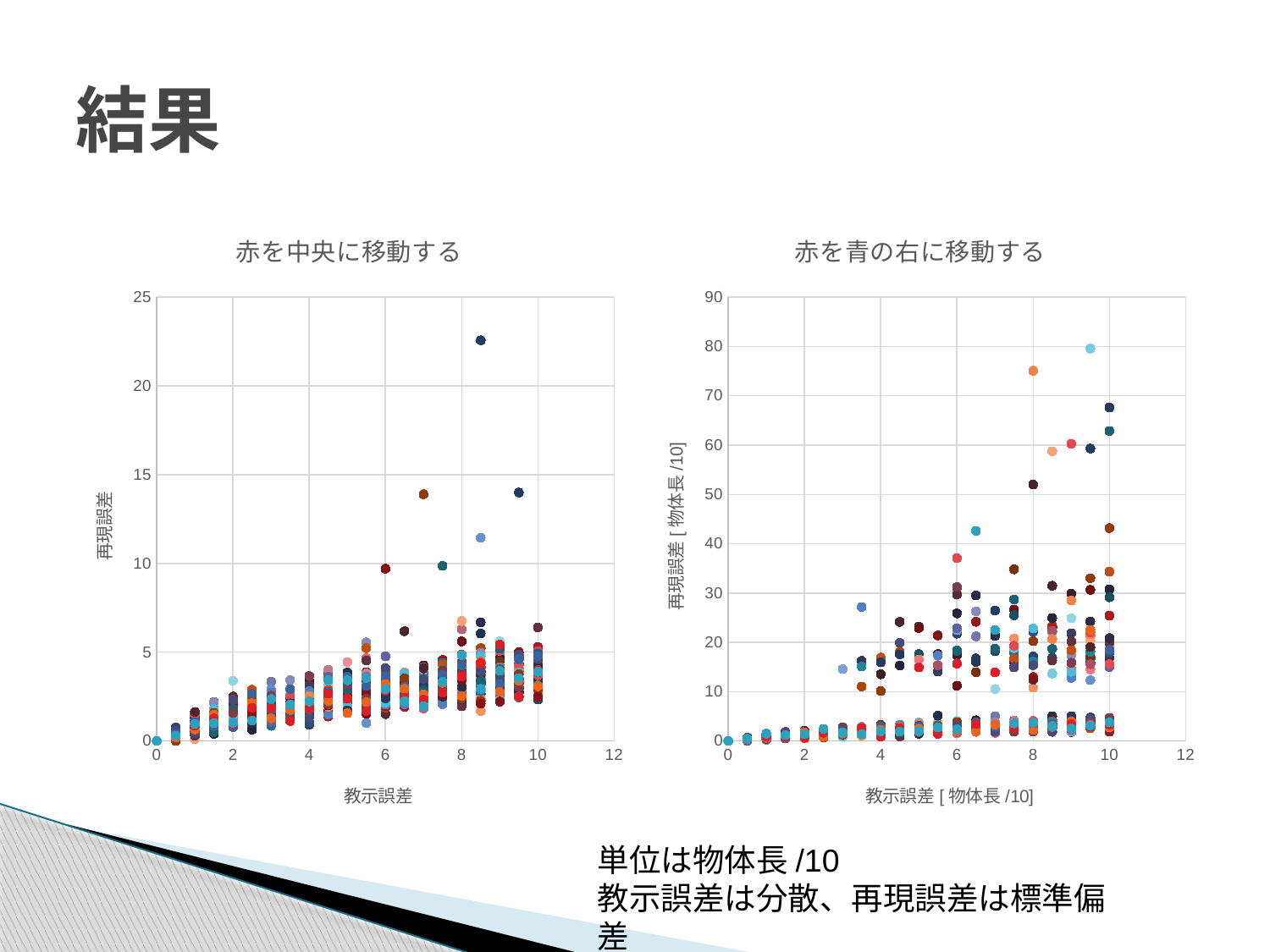

# 結果

### Chart: 赤を中央に移動する

| Category |  |  |  |  |  |  |  |  |  |  |  |  |  |  |  |  |  |  |  |  |  |  |  |  |  |  |  |  |  |  |  |  |  |  |  |  |  |  |  |  |  |  |  |  |  |  |  |  |  |  |
|---|---|---|---|---|---|---|---|---|---|---|---|---|---|---|---|---|---|---|---|---|---|---|---|---|---|---|---|---|---|---|---|---|---|---|---|---|---|---|---|---|---|---|---|---|---|---|---|---|---|---|

### Chart: 赤を青の右に移動する

| Category |  |  |  |  |  |  |  |  |  |  |  |  |  |  |  |  |  |  |  |  |  |  |  |  |  |  |  |  |  |  |  |  |  |  |  |  |  |  |  |  |  |  |  |  |  |  |  |  |  |  |
|---|---|---|---|---|---|---|---|---|---|---|---|---|---|---|---|---|---|---|---|---|---|---|---|---|---|---|---|---|---|---|---|---|---|---|---|---|---|---|---|---|---|---|---|---|---|---|---|---|---|---|
単位は物体長/10
教示誤差は分散、再現誤差は標準偏差